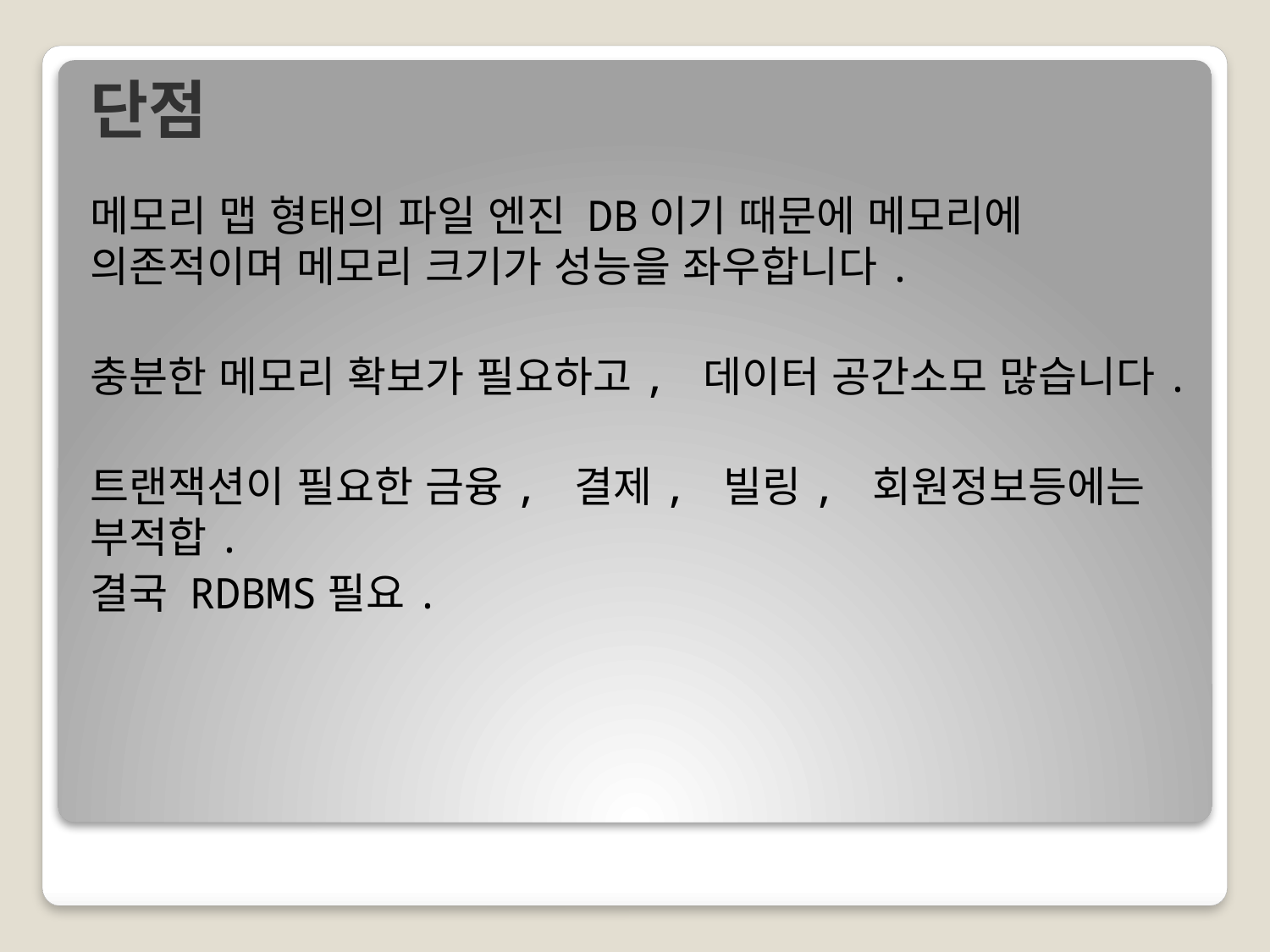

# 단점
메모리 맵 형태의 파일 엔진 DB이기 때문에 메모리에 의존적이며 메모리 크기가 성능을 좌우합니다.

충분한 메모리 확보가 필요하고, 데이터 공간소모 많습니다.

트랜잭션이 필요한 금융, 결제, 빌링, 회원정보등에는 부적합.
결국 RDBMS필요.